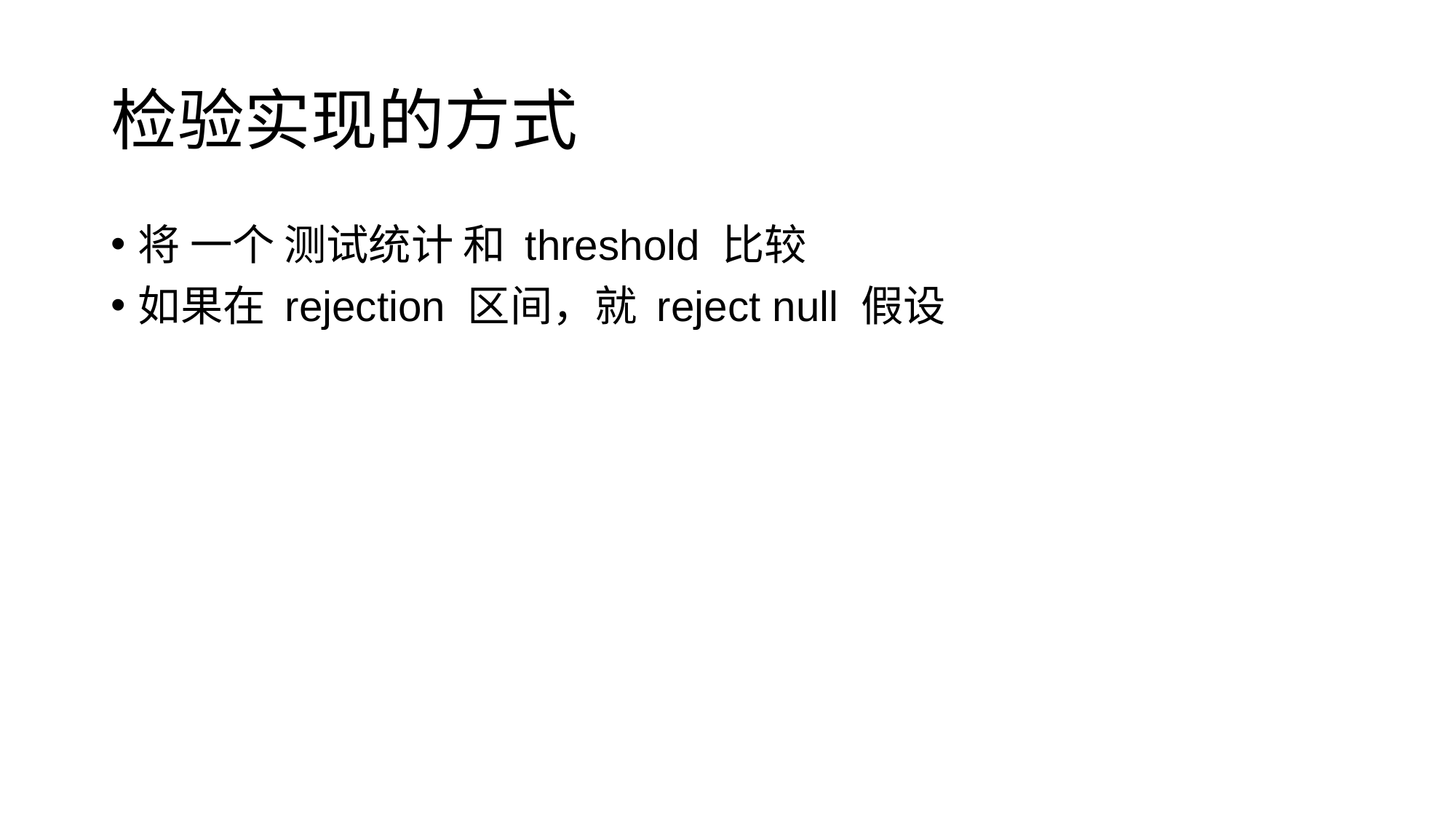

# 检验实现的方式
将 一个 测试统计 和 threshold 比较
如果在 rejection 区间，就 reject null 假设